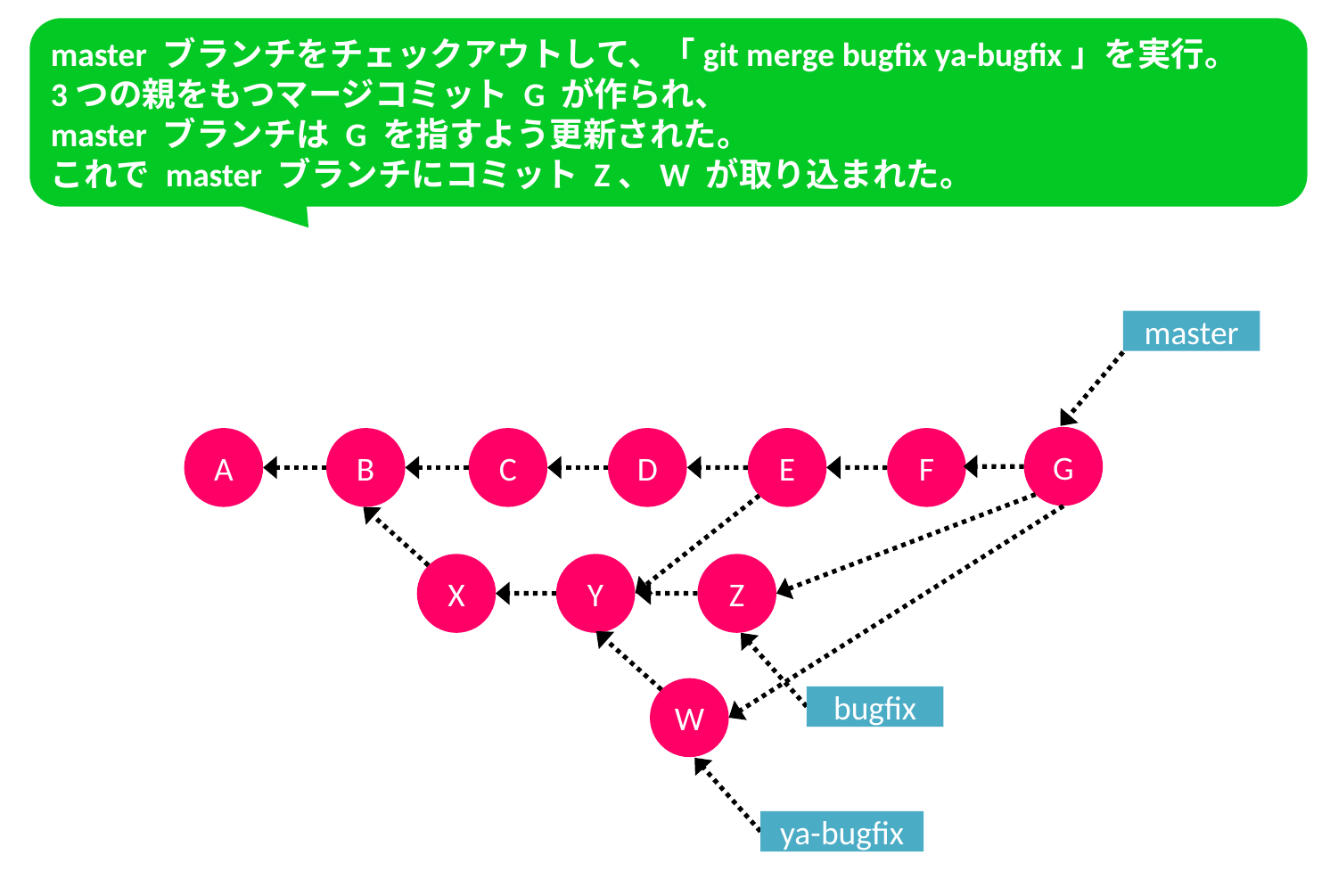

master ブランチをチェックアウトして、「git merge bugfix ya-bugfix」を実行。
3つの親をもつマージコミット G が作られ、
master ブランチは G を指すよう更新された。
これで master ブランチにコミット Z、W が取り込まれた。

master
G
A
B
C
D
E
F
X
Y
Z
W
bugfix
ya-bugfix